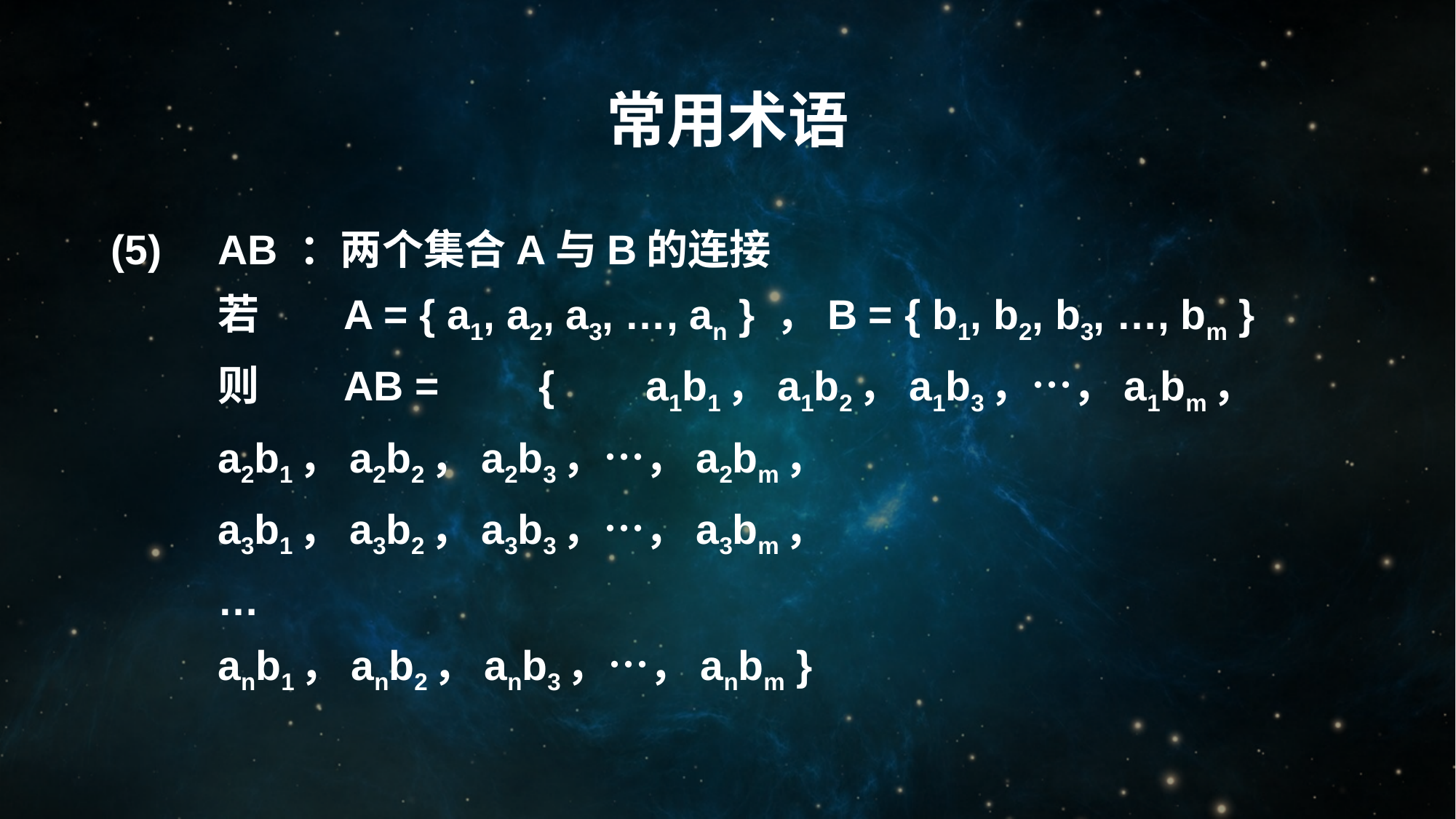

# 常用术语
(5)	AB ：两个集合A与B的连接
		若	 A = { a1, a2, a3, …, an } ，B = { b1, b2, b3, …, bm }
		则	 AB =	{	a1b1，a1b2，a1b3，…，a1bm，
							a2b1，a2b2，a2b3，…，a2bm，
							a3b1，a3b2，a3b3，…，a3bm，
							…
							anb1，anb2，anb3，…，anbm }